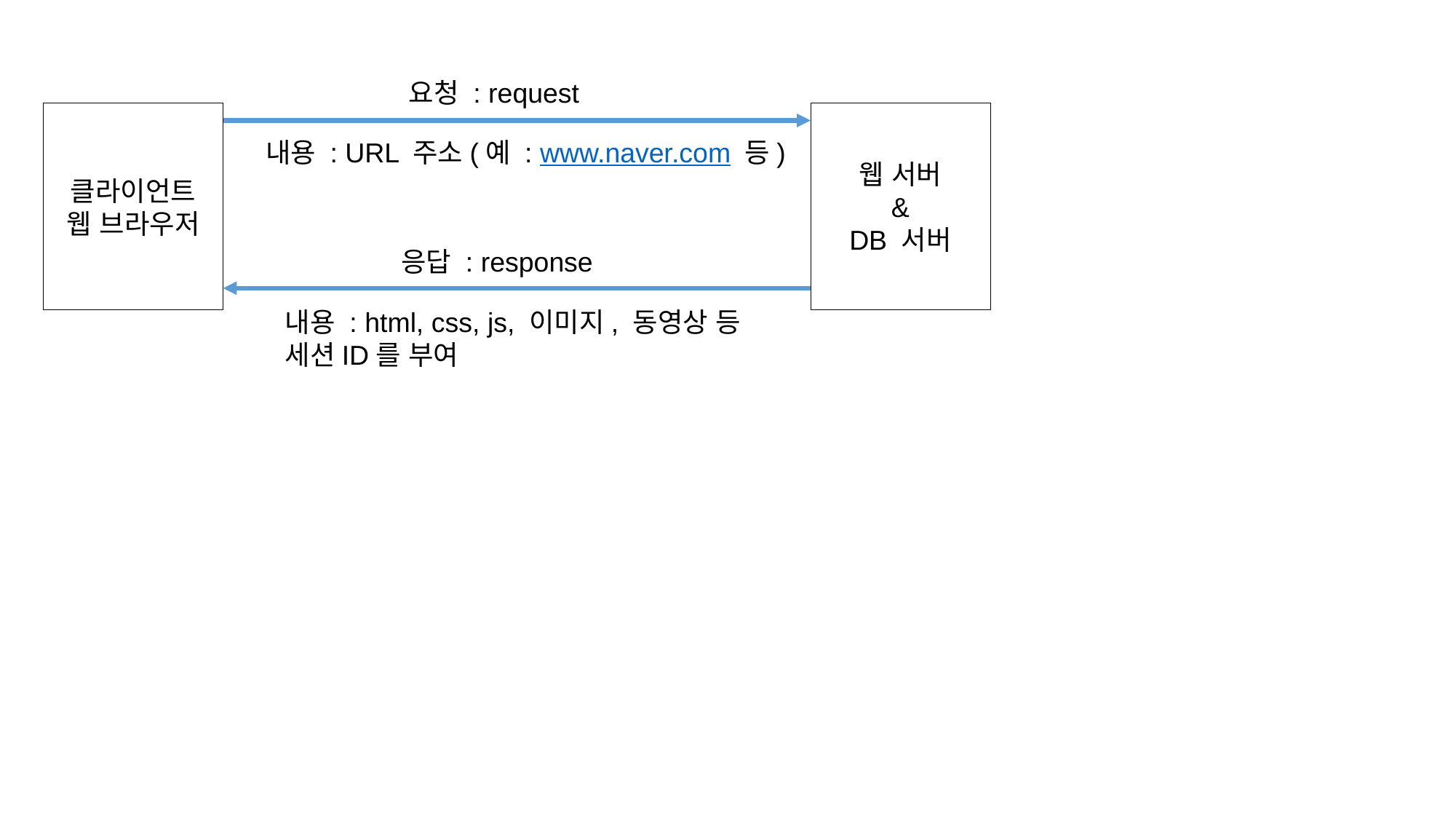

요청 : request
클라이언트
웹 브라우저
웹 서버
&
DB 서버
내용 : URL 주소(예 : www.naver.com 등)
응답 : response
내용 : html, css, js, 이미지, 동영상 등
세션ID를 부여